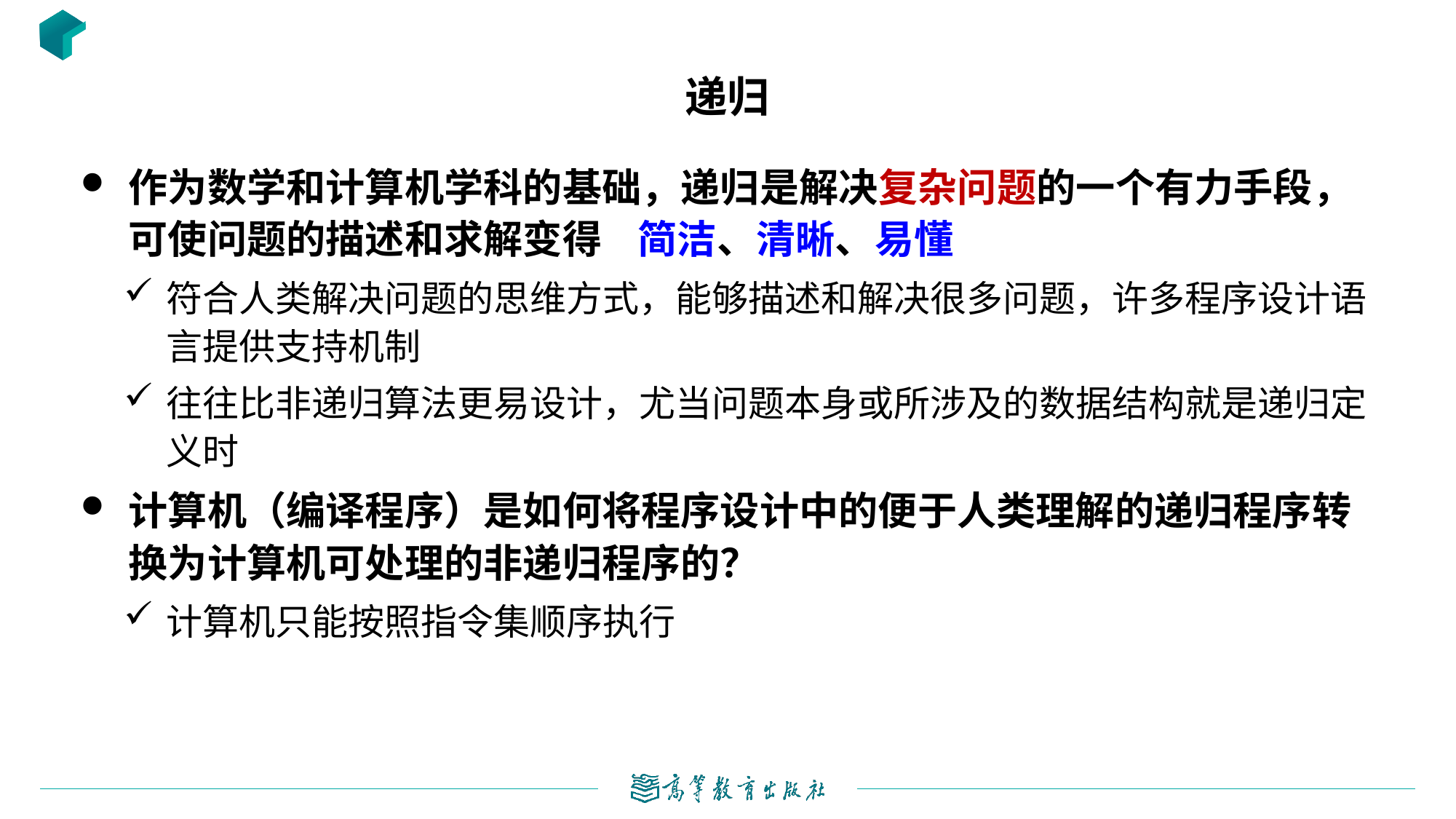

# 递归
作为数学和计算机学科的基础，递归是解决复杂问题的一个有力手段，可使问题的描述和求解变得    简洁、清晰、易懂
符合人类解决问题的思维方式，能够描述和解决很多问题，许多程序设计语言提供支持机制
往往比非递归算法更易设计，尤当问题本身或所涉及的数据结构就是递归定义时
计算机（编译程序）是如何将程序设计中的便于人类理解的递归程序转换为计算机可处理的非递归程序的？
计算机只能按照指令集顺序执行